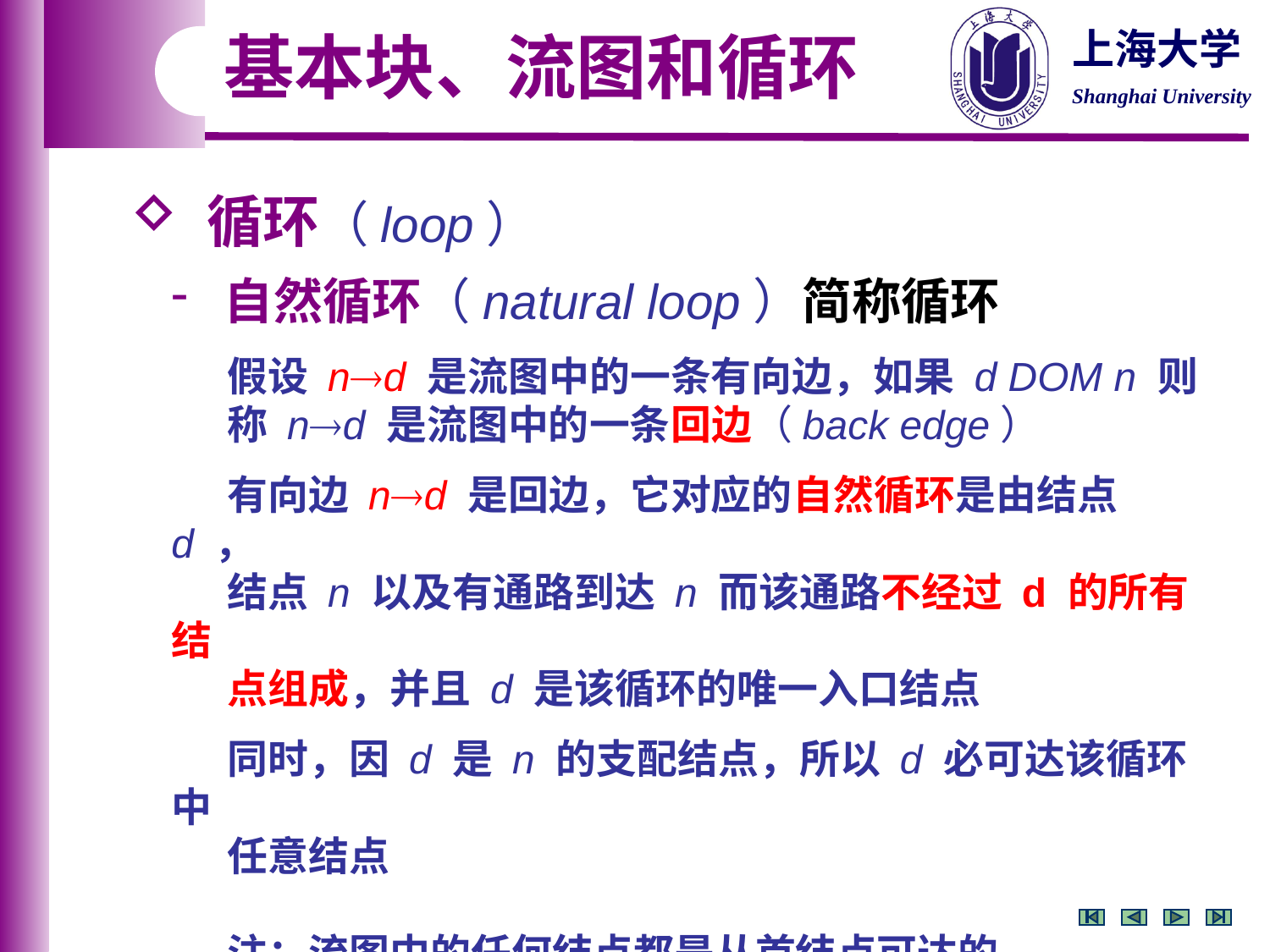

基本块、流图和循环
 循环（loop）
 自然循环（natural loop）简称循环

     假设 n→d 是流图中的一条有向边，如果 d DOM n 则
     称 n→d 是流图中的一条回边（back edge）

     有向边 n→d 是回边，它对应的自然循环是由结点 d ，
     结点 n 以及有通路到达 n 而该通路不经过 d 的所有结
     点组成，并且 d 是该循环的唯一入口结点

     同时，因 d 是 n 的支配结点，所以 d 必可达该循环中
     任意结点

     注：流图中的任何结点都是从首结点可达的